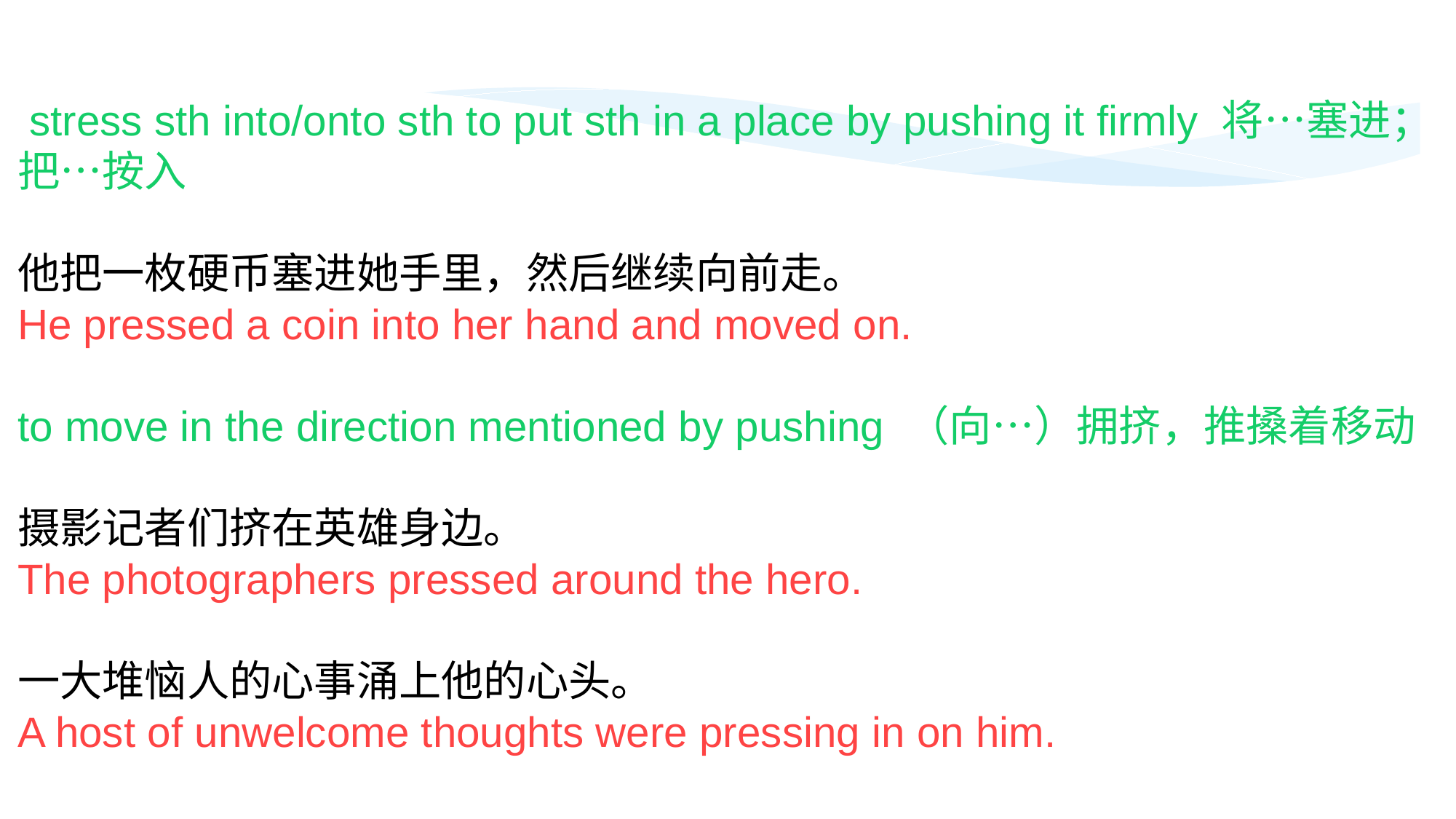

stress sth into/onto sth to put sth in a place by pushing it firmly 将…塞进；把…按入

他把一枚硬币塞进她手里，然后继续向前走。
He pressed a coin into her hand and moved on.

to move in the direction mentioned by pushing （向…）拥挤，推搡着移动

摄影记者们挤在英雄身边。
The photographers pressed around the hero.

一大堆恼人的心事涌上他的心头。
A host of unwelcome thoughts were pressing in on him.